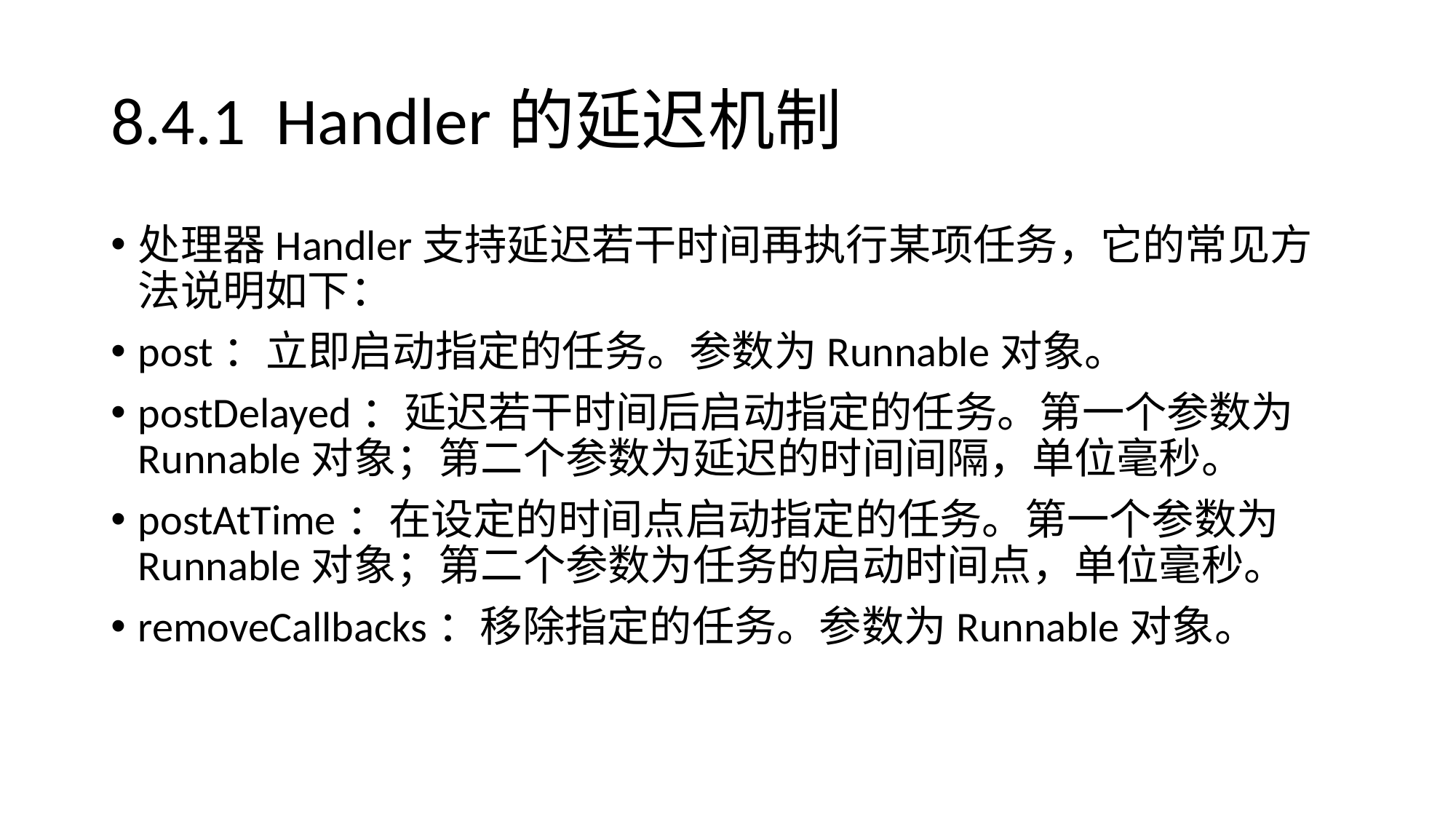

# 8.4.1  Handler的延迟机制
处理器Handler支持延迟若干时间再执行某项任务，它的常见方法说明如下：
post：立即启动指定的任务。参数为Runnable对象。
postDelayed：延迟若干时间后启动指定的任务。第一个参数为Runnable对象；第二个参数为延迟的时间间隔，单位毫秒。
postAtTime：在设定的时间点启动指定的任务。第一个参数为Runnable对象；第二个参数为任务的启动时间点，单位毫秒。
removeCallbacks：移除指定的任务。参数为Runnable对象。